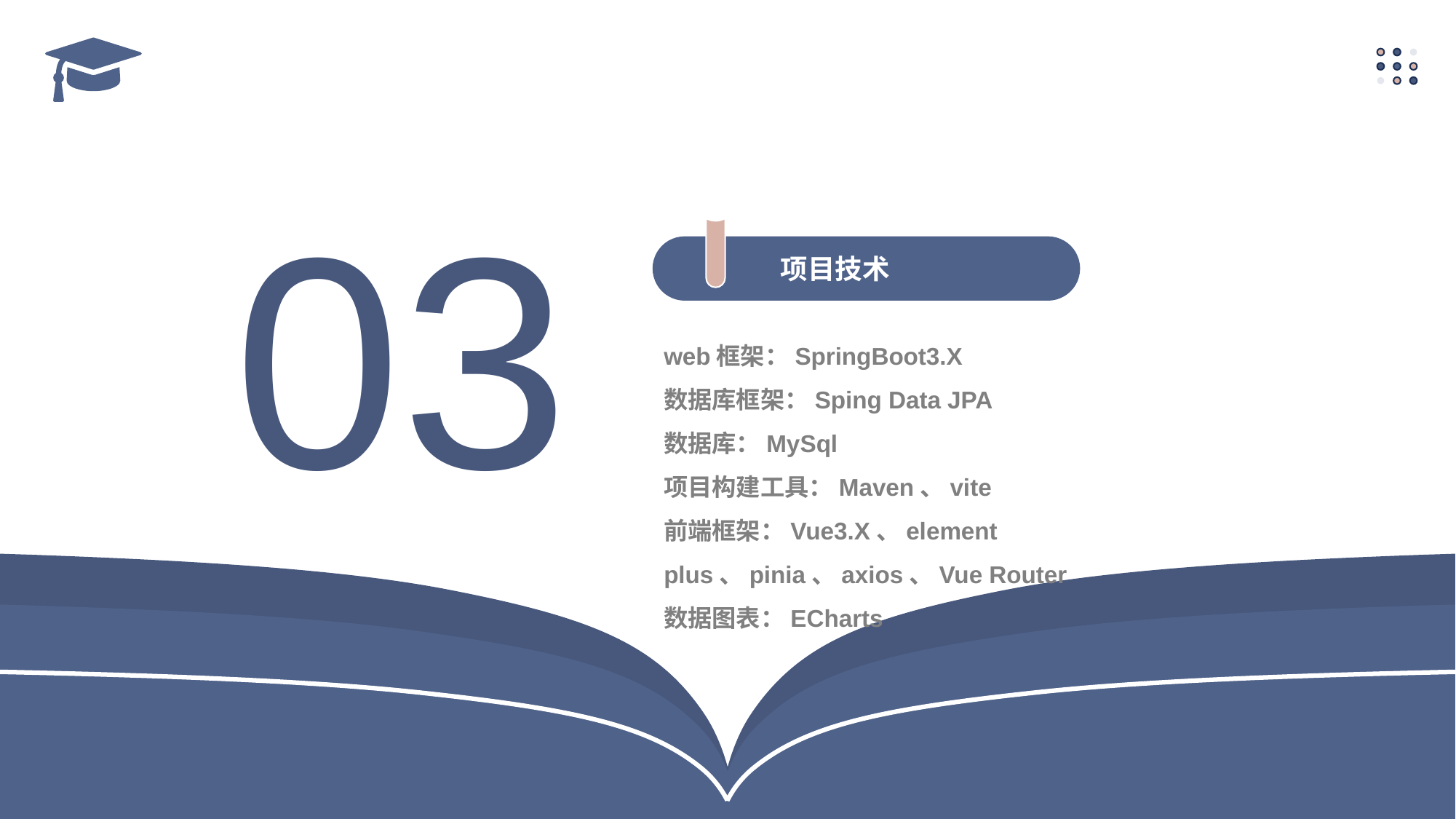

03

项目技术

web框架：SpringBoot3.X
数据库框架：Sping Data JPA
数据库：MySql
项目构建工具：Maven、vite
前端框架：Vue3.X、element plus、pinia、axios、Vue Router
数据图表：ECharts